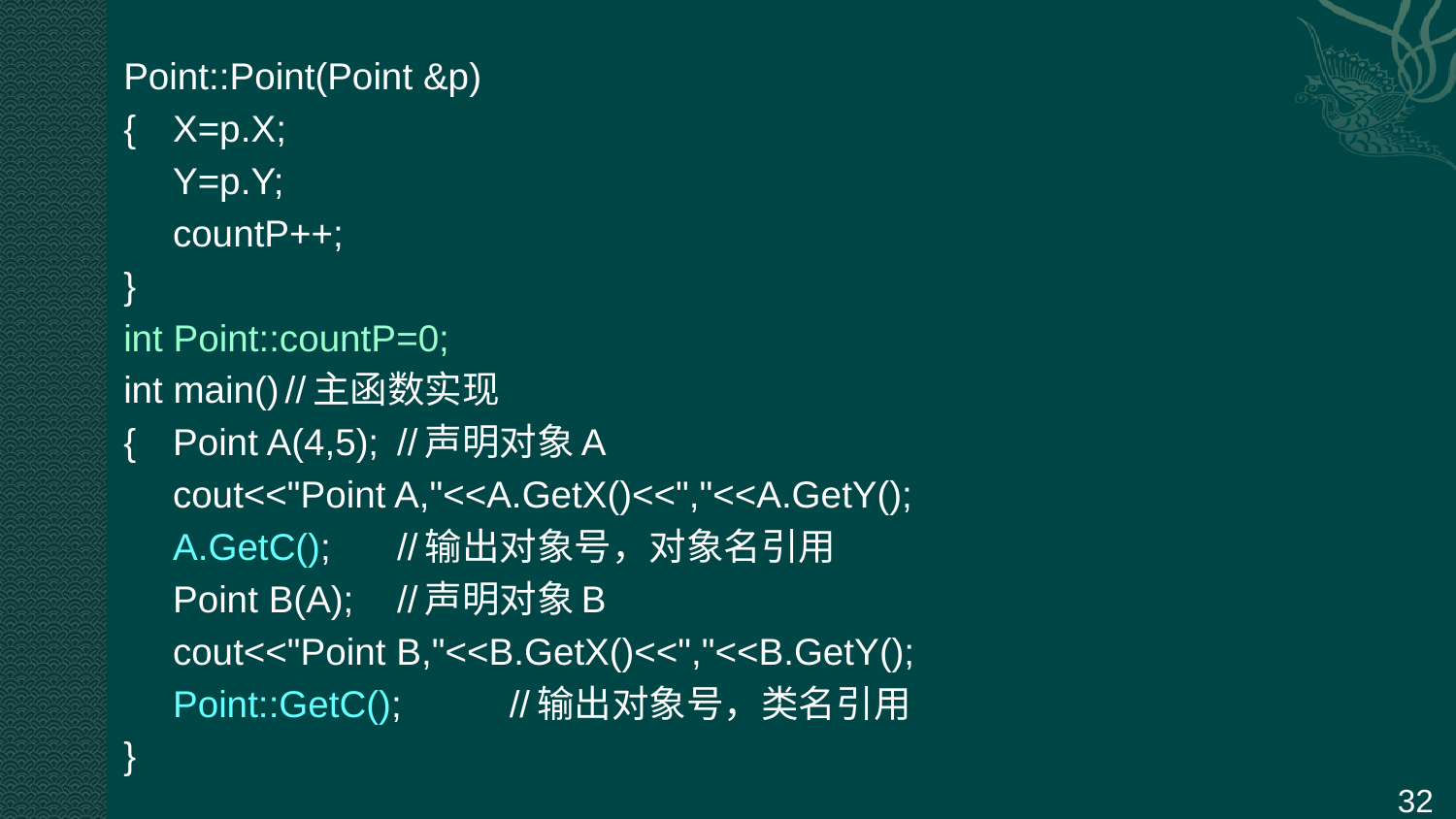

Point::Point(Point &p)
{	X=p.X;
	Y=p.Y;
	countP++;
}
int Point::countP=0;
int main()	//主函数实现
{	Point A(4,5);	//声明对象A
	cout<<"Point A,"<<A.GetX()<<","<<A.GetY();
	A.GetC();	//输出对象号，对象名引用
	Point B(A);	//声明对象B
	cout<<"Point B,"<<B.GetX()<<","<<B.GetY();
	Point::GetC();	//输出对象号，类名引用
}
32